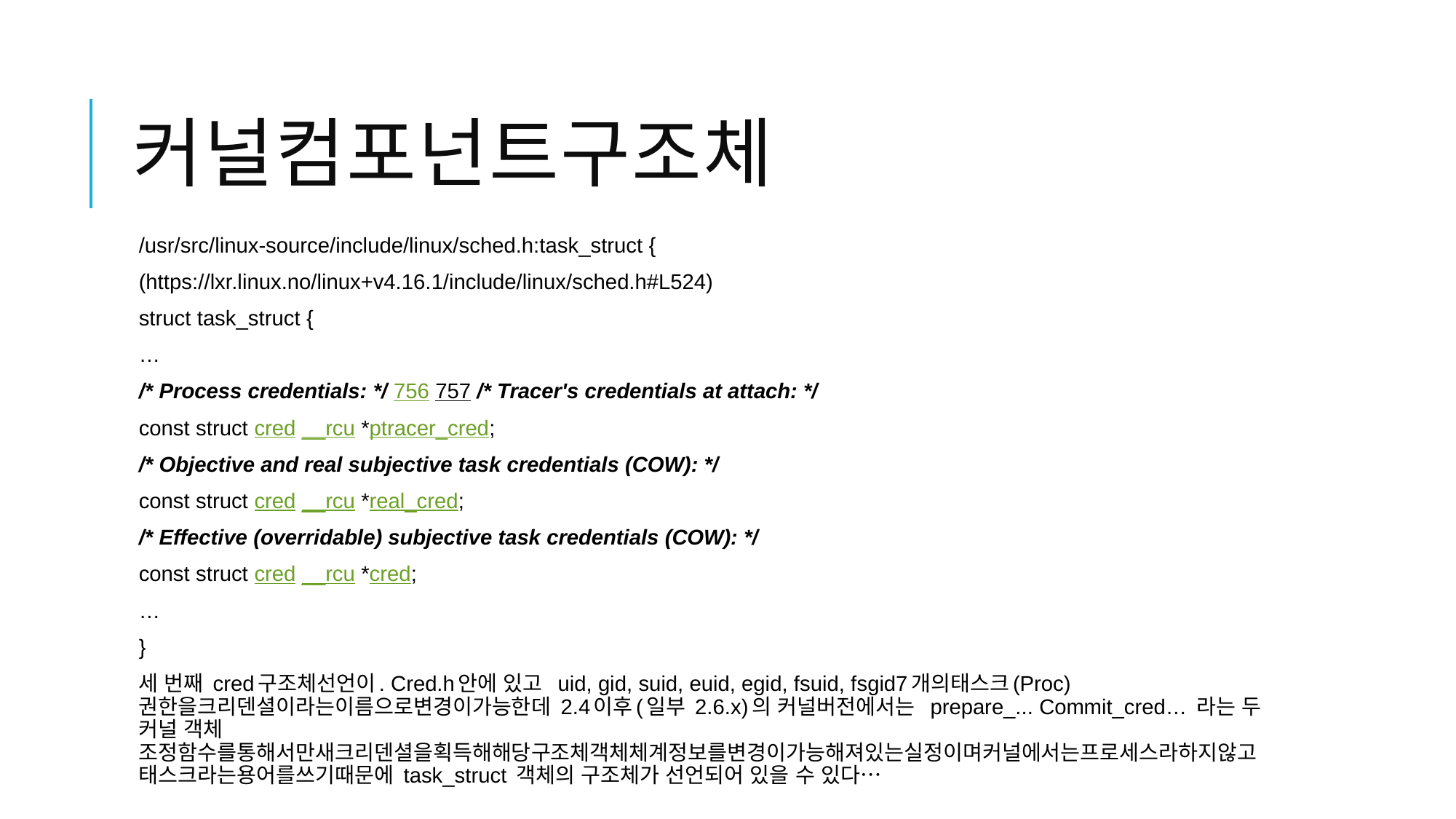

# 커널컴포넌트구조체
/usr/src/linux-source/include/linux/sched.h:task_struct {
(https://lxr.linux.no/linux+v4.16.1/include/linux/sched.h#L524)
struct task_struct {
…
/* Process credentials: */ 756 757 /* Tracer's credentials at attach: */
const struct cred __rcu *ptracer_cred;
/* Objective and real subjective task credentials (COW): */
const struct cred __rcu *real_cred;
/* Effective (overridable) subjective task credentials (COW): */
const struct cred __rcu *cred;
…
}
세 번째 cred구조체선언이. Cred.h안에 있고  uid, gid, suid, euid, egid, fsuid, fsgid7개의태스크(Proc)권한을크리덴셜이라는이름으로변경이가능한데 2.4이후(일부 2.6.x)의 커널버전에서는  prepare_... Commit_cred… 라는 두 커널 객체 조정함수를통해서만새크리덴셜을획득해해당구조체객체체계정보를변경이가능해져있는실정이며커널에서는프로세스라하지않고태스크라는용어를쓰기때문에 task_struct 객체의 구조체가 선언되어 있을 수 있다…